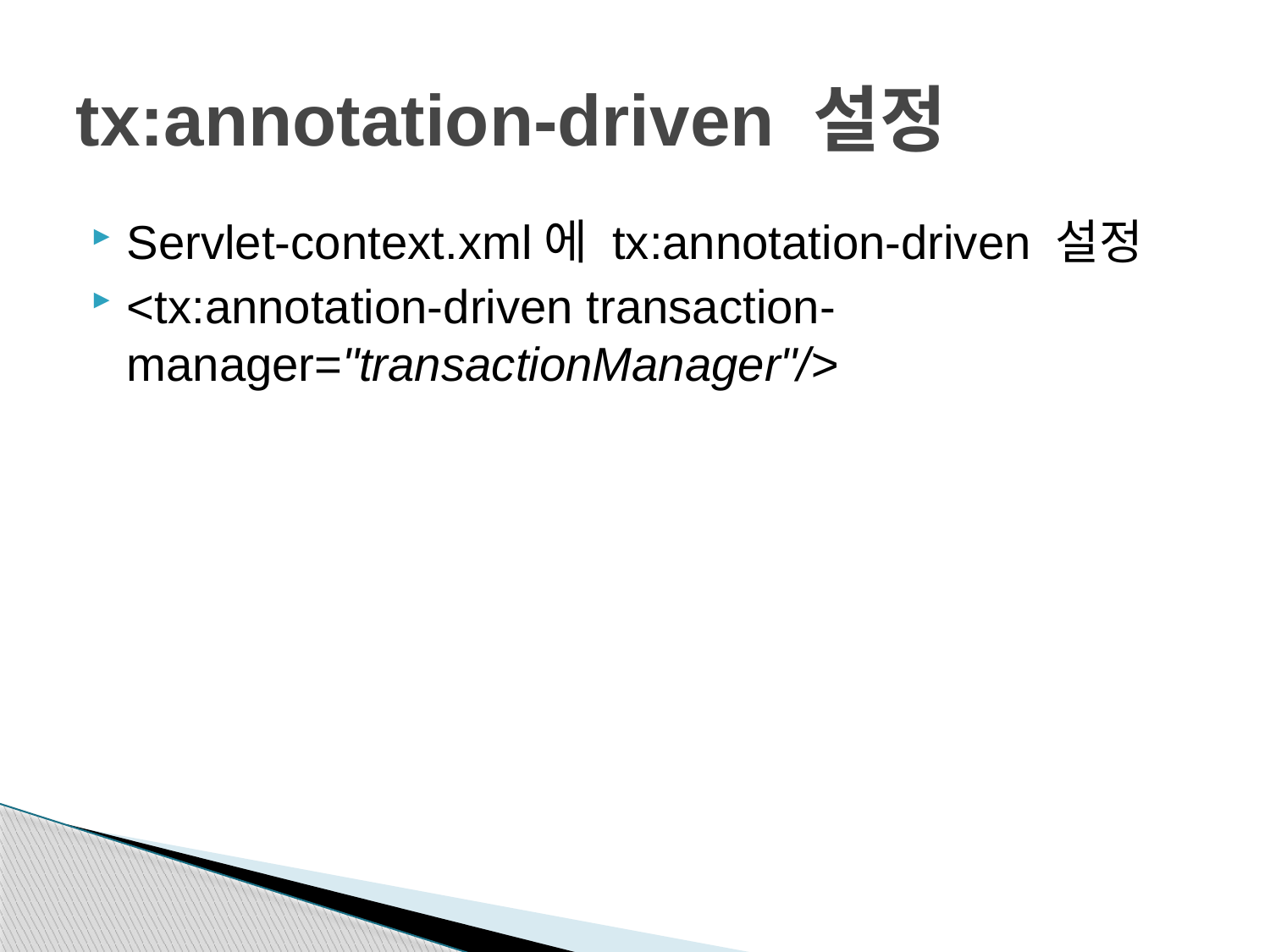

# tx:annotation-driven 설정
Servlet-context.xml에 tx:annotation-driven 설정
<tx:annotation-driven transaction-manager="transactionManager"/>